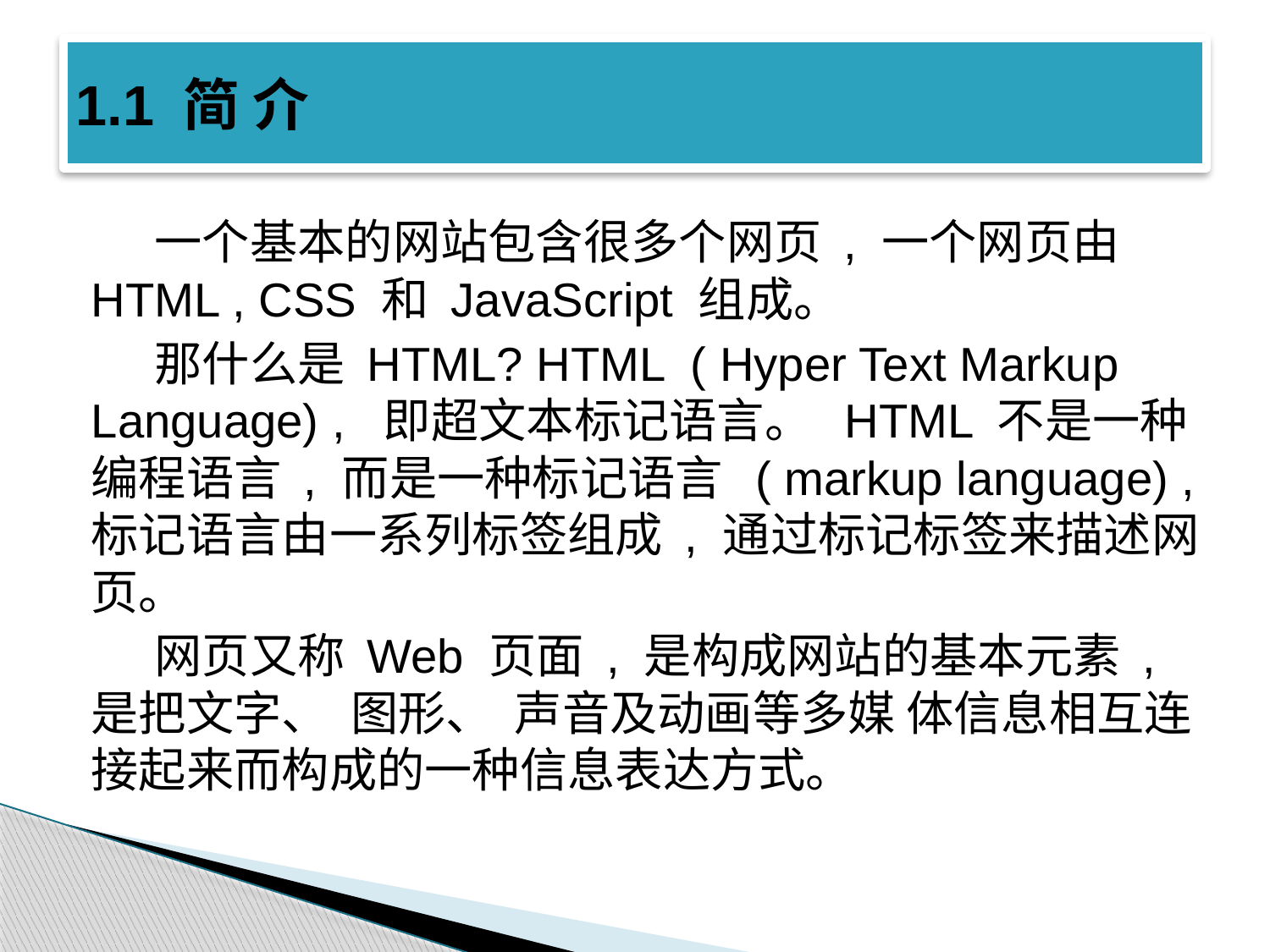

# 1.1 简 介
一个基本的网站包含很多个网页 , 一个网页由 HTML , CSS 和 JavaScript 组成。
那什么是 HTML? HTML  ( Hyper Text Markup Language) ,  即超文本标记语言。  HTML 不是一种编程语言 , 而是一种标记语言  ( markup language) , 标记语言由一系列标签组成 , 通过标记标签来描述网页。
网页又称 Web 页面 , 是构成网站的基本元素 , 是把文字、  图形、  声音及动画等多媒 体信息相互连接起来而构成的一种信息表达方式。